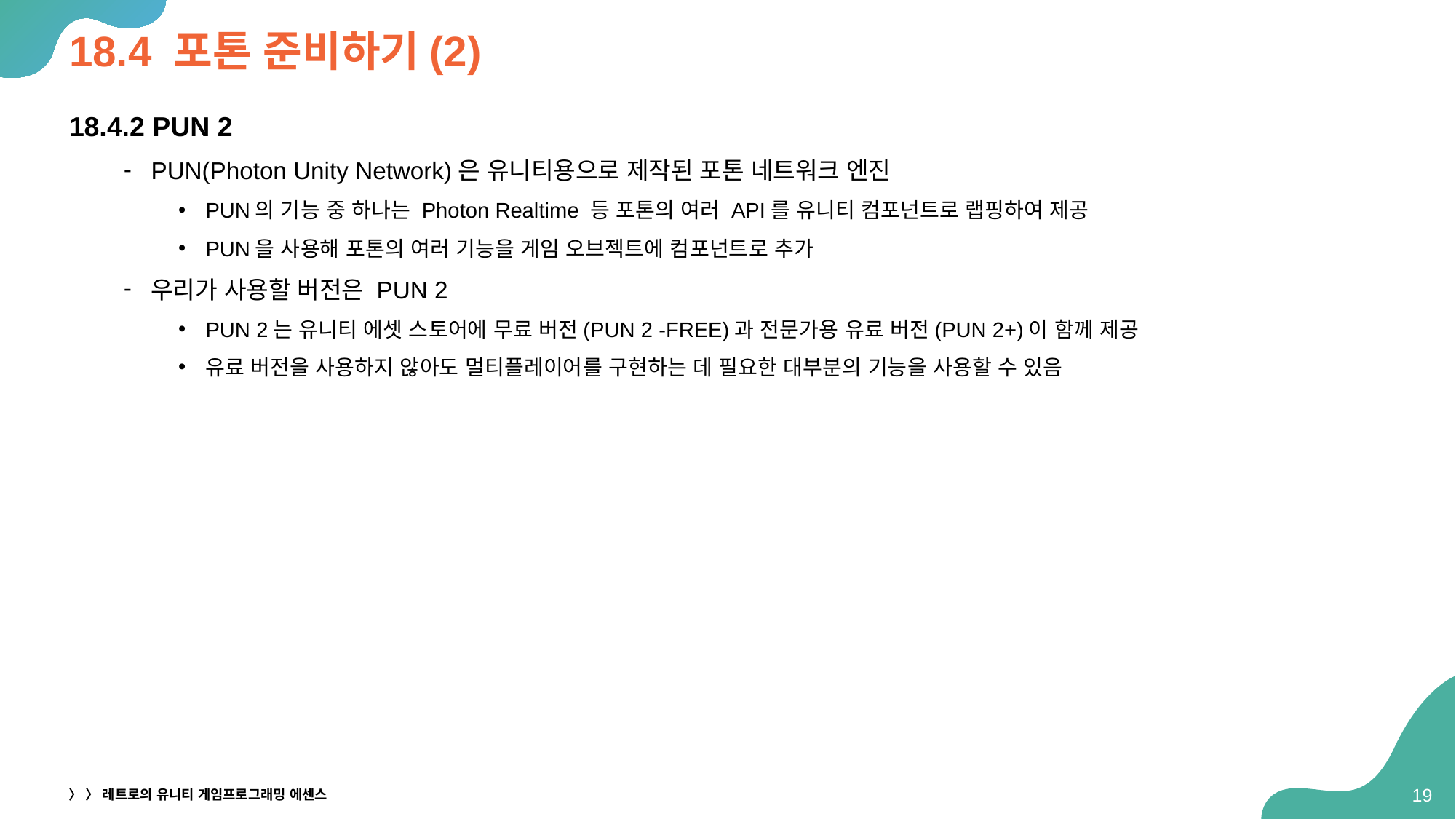

# 18.4 포톤 준비하기(2)
18.4.2 PUN 2
PUN(Photon Unity Network)은 유니티용으로 제작된 포톤 네트워크 엔진
PUN의 기능 중 하나는 Photon Realtime 등 포톤의 여러 API를 유니티 컴포넌트로 랩핑하여 제공
PUN을 사용해 포톤의 여러 기능을 게임 오브젝트에 컴포넌트로 추가
우리가 사용할 버전은 PUN 2
PUN 2는 유니티 에셋 스토어에 무료 버전(PUN 2 -FREE)과 전문가용 유료 버전(PUN 2+)이 함께 제공
유료 버전을 사용하지 않아도 멀티플레이어를 구현하는 데 필요한 대부분의 기능을 사용할 수 있음

19